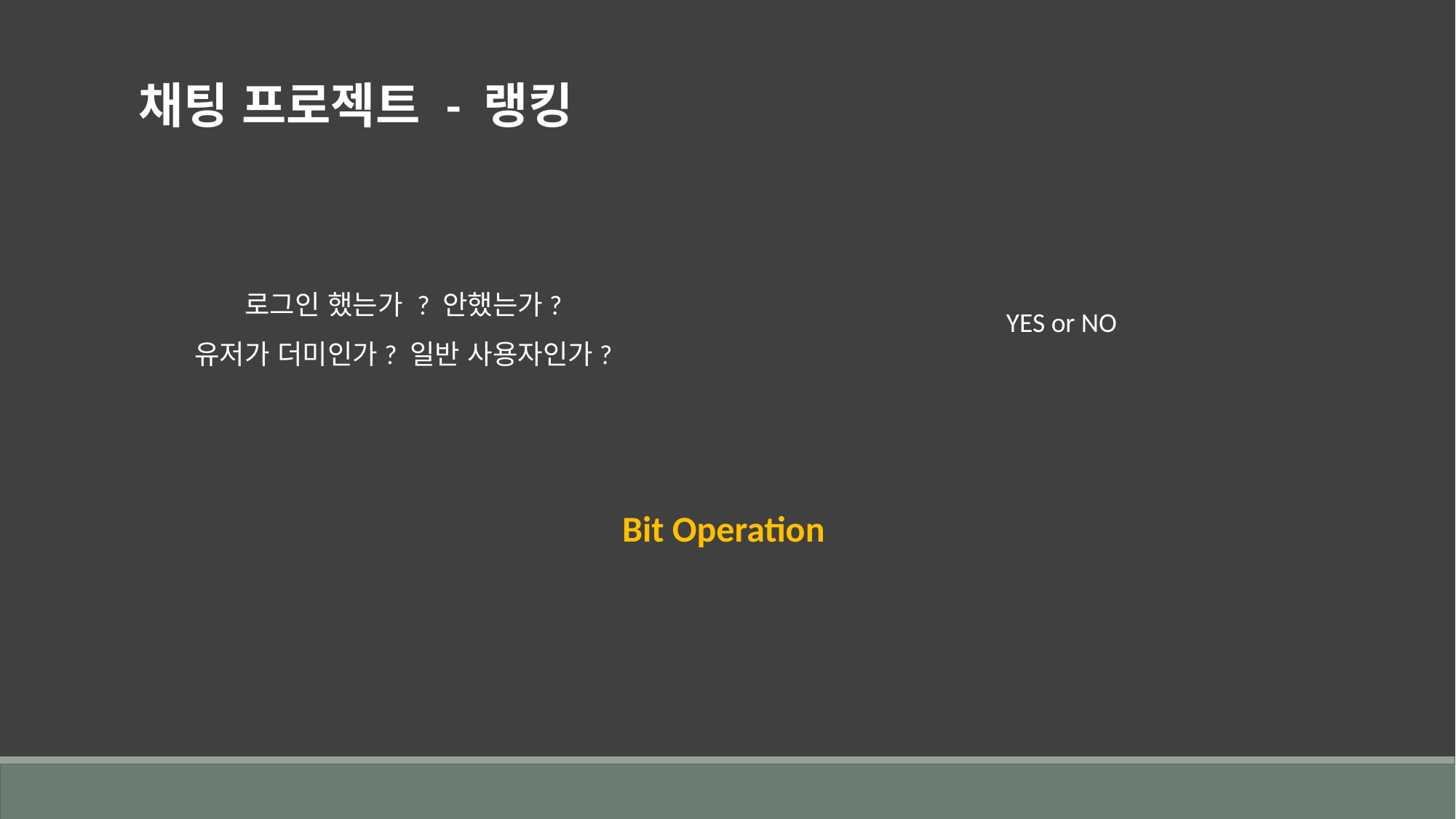

채팅 프로젝트 - 랭킹
로그인 했는가 ? 안했는가?
유저가 더미인가? 일반 사용자인가?

YES or NO
Bit Operation